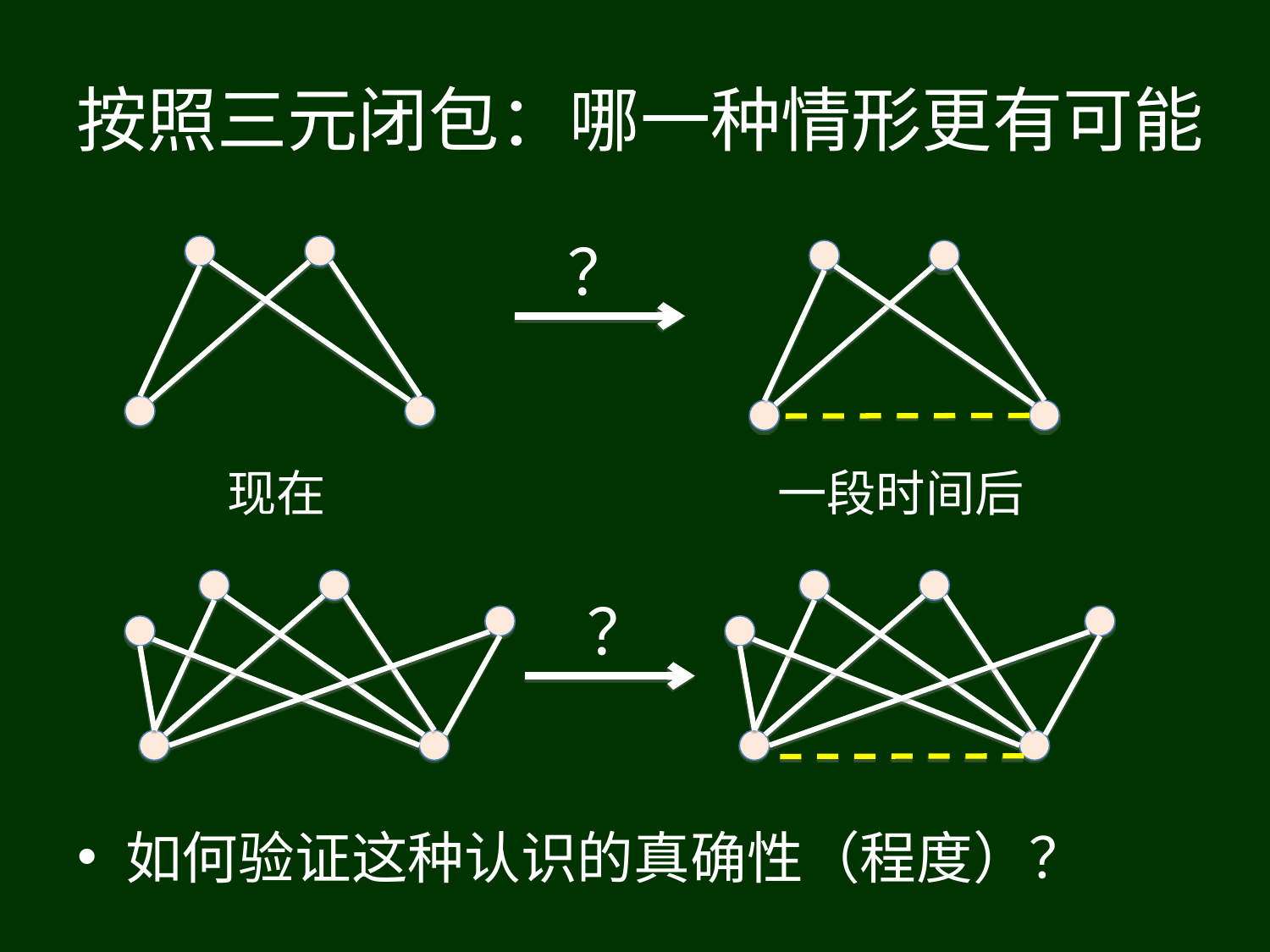

# 按照三元闭包：哪一种情形更有可能
？

现在
一段时间后

？

如何验证这种认识的真确性（程度）？